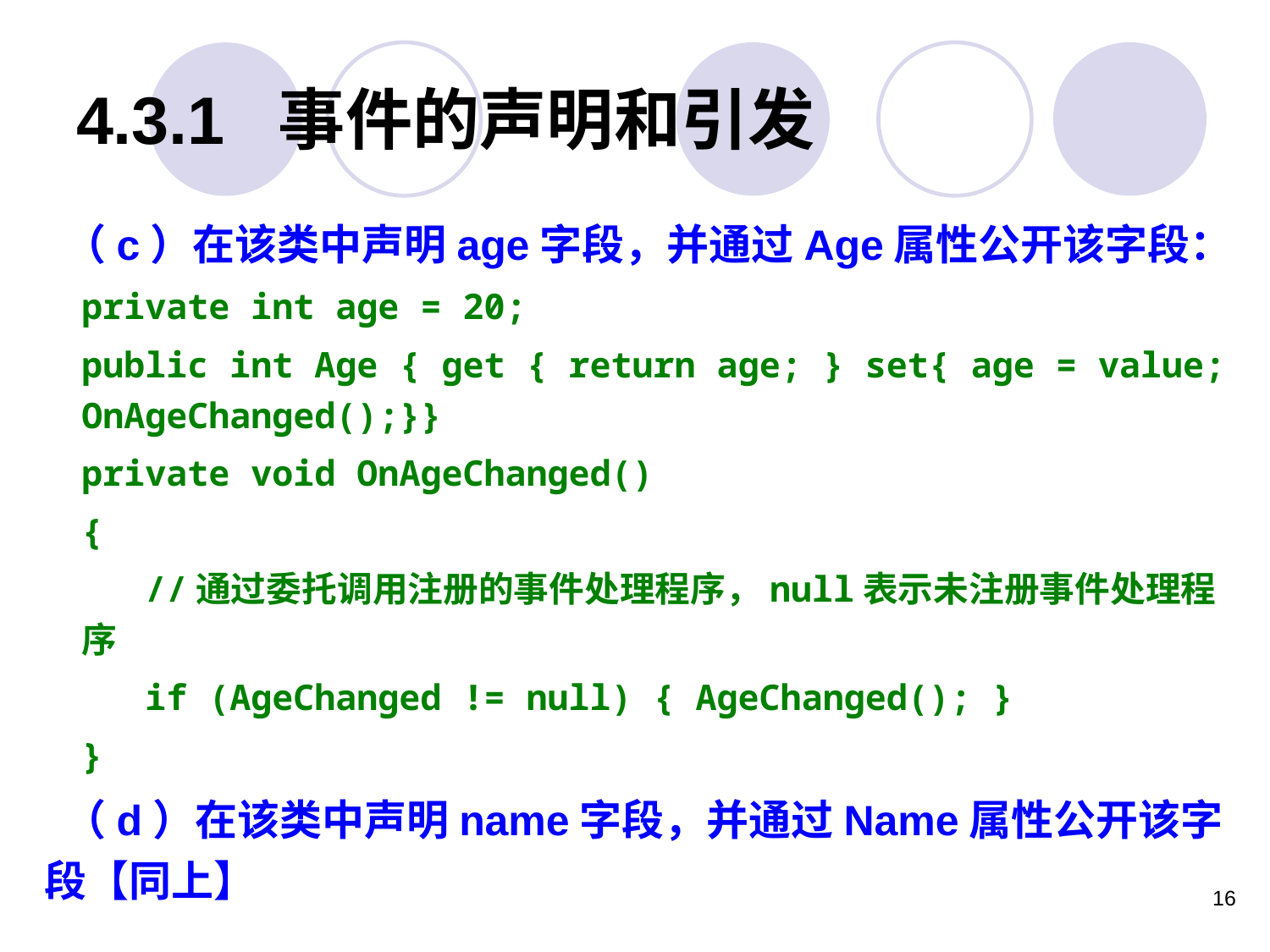

# 4.3.1  事件的声明和引发
 （c）在该类中声明age字段，并通过Age属性公开该字段：
private int age = 20;
public int Age { get { return age; } set{ age = value; OnAgeChanged();}}
private void OnAgeChanged()
{
   //通过委托调用注册的事件处理程序，null表示未注册事件处理程序
   if (AgeChanged != null) { AgeChanged(); }
}
 （d）在该类中声明name字段，并通过Name属性公开该字段【同上】
16